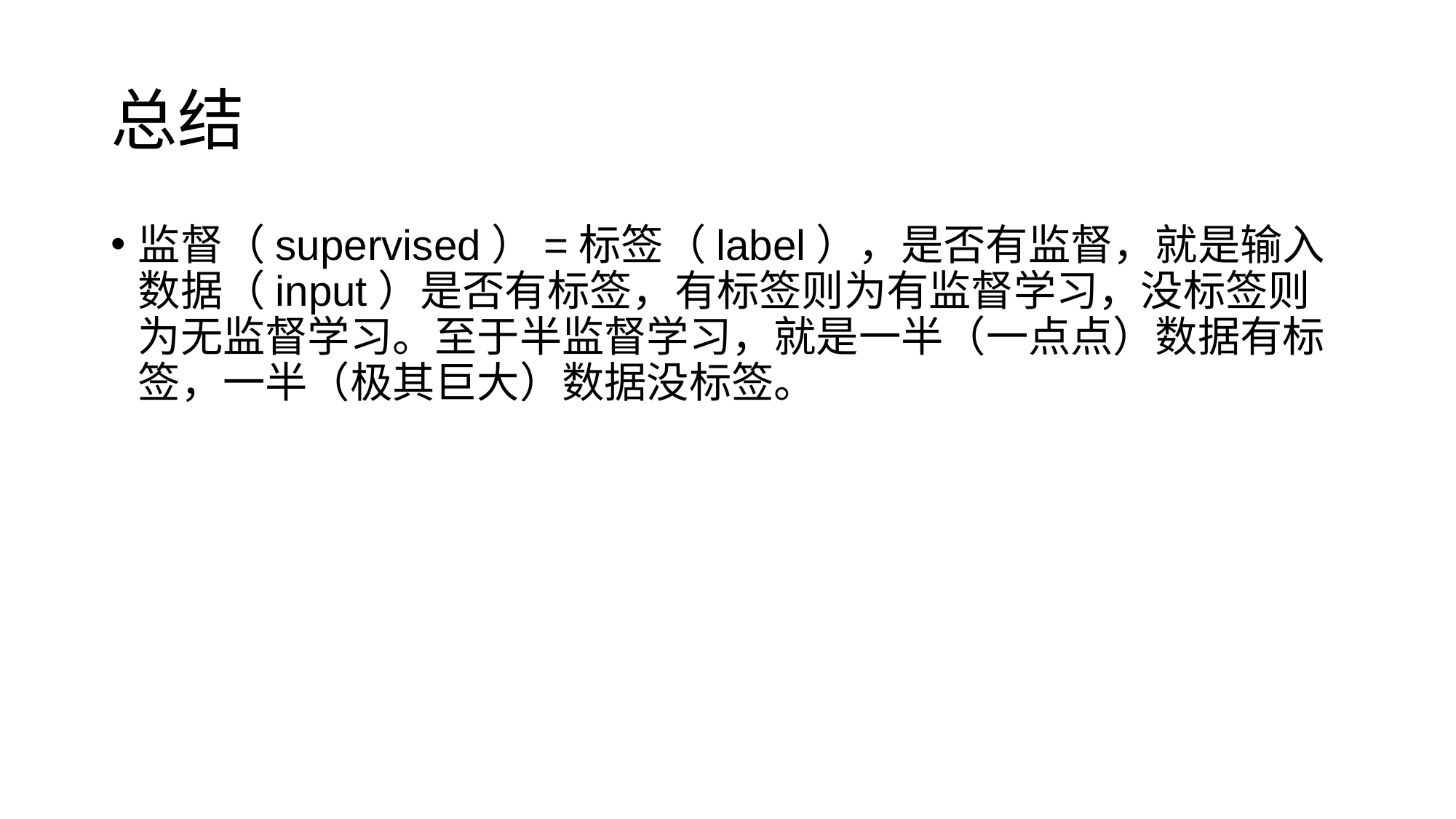

# 总结
监督（supervised）=标签（label），是否有监督，就是输入数据（input）是否有标签，有标签则为有监督学习，没标签则为无监督学习。至于半监督学习，就是一半（一点点）数据有标签，一半（极其巨大）数据没标签。